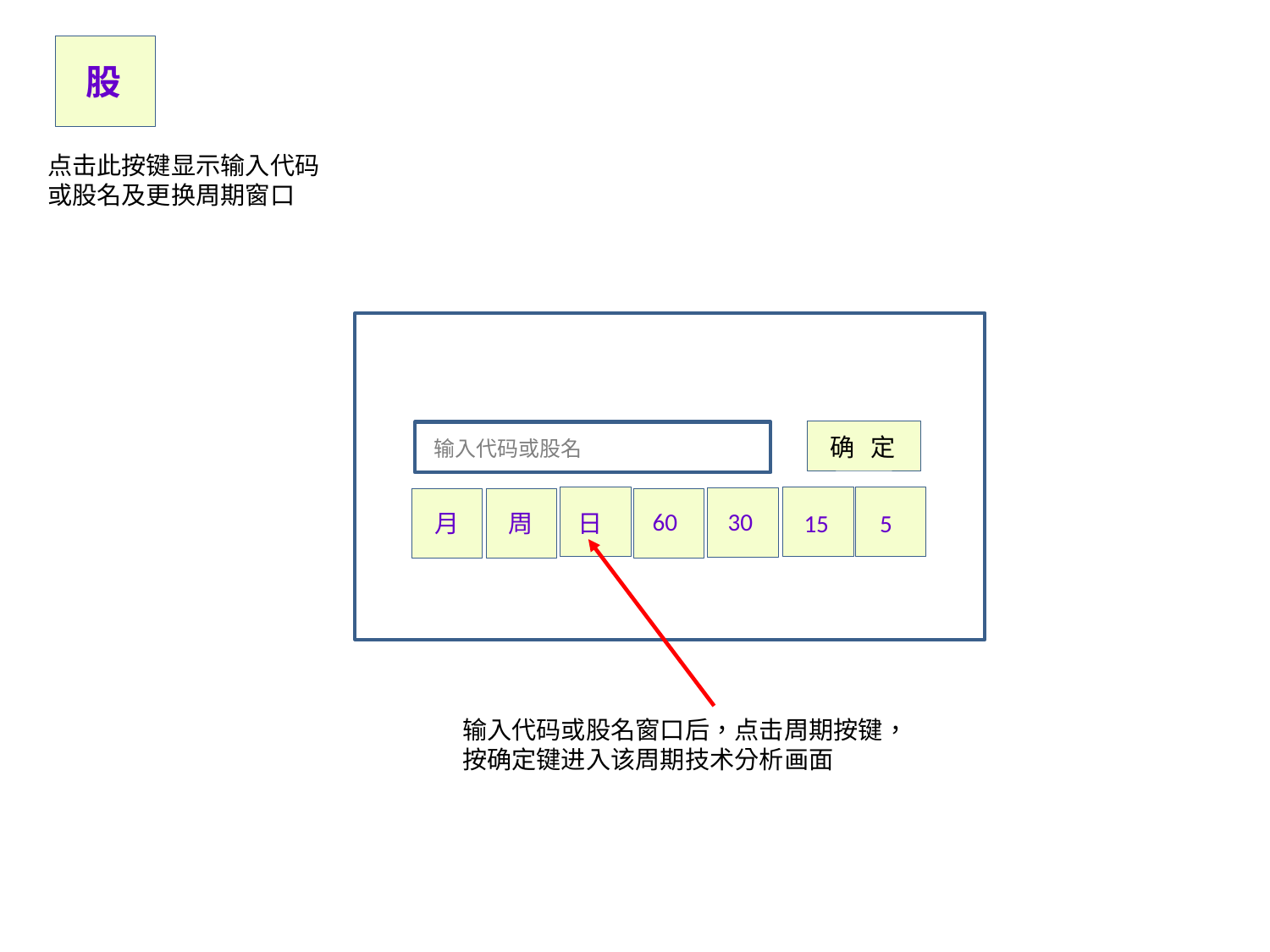

股
点击此按键显示输入代码或股名及更换周期窗口

确   定
输入代码或股名

30
60
月
周
日
15
5
输入代码或股名窗口后，点击周期按键，按确定键进入该周期技术分析画面